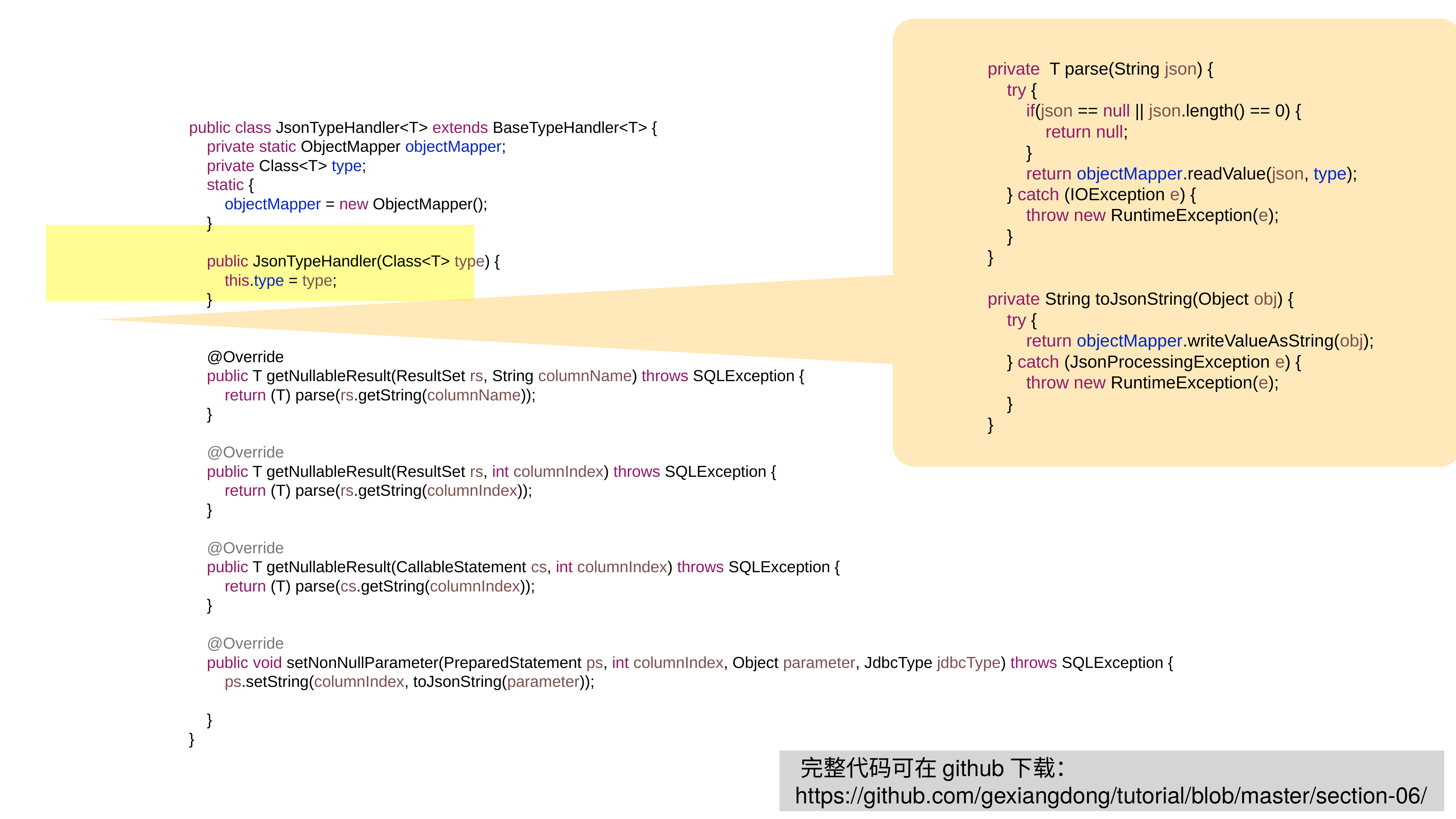

private  T parse(String json) {
        try {
            if(json == null || json.length() == 0) {
                return null;
            }
            return objectMapper.readValue(json, type);
        } catch (IOException e) {
            throw new RuntimeException(e);
        }
    }

    private String toJsonString(Object obj) {
        try {
            return objectMapper.writeValueAsString(obj);
        } catch (JsonProcessingException e) {
            throw new RuntimeException(e);
        }
    }
public class JsonTypeHandler<T> extends BaseTypeHandler<T> {
    private static ObjectMapper objectMapper;
    private Class<T> type;
    static {
        objectMapper = new ObjectMapper();
    }

    public JsonTypeHandler(Class<T> type) {
        this.type = type;
    }

    @Override
    public T getNullableResult(ResultSet rs, String columnName) throws SQLException {
        return (T) parse(rs.getString(columnName));
    }

    @Override
    public T getNullableResult(ResultSet rs, int columnIndex) throws SQLException {
        return (T) parse(rs.getString(columnIndex));
    }

    @Override
    public T getNullableResult(CallableStatement cs, int columnIndex) throws SQLException {
        return (T) parse(cs.getString(columnIndex));
    }

    @Override
    public void setNonNullParameter(PreparedStatement ps, int columnIndex, Object parameter, JdbcType jdbcType) throws SQLException {
        ps.setString(columnIndex, toJsonString(parameter));

    }
}

  完整代码可在github下载：
  https://github.com/gexiangdong/tutorial/blob/master/section-06/